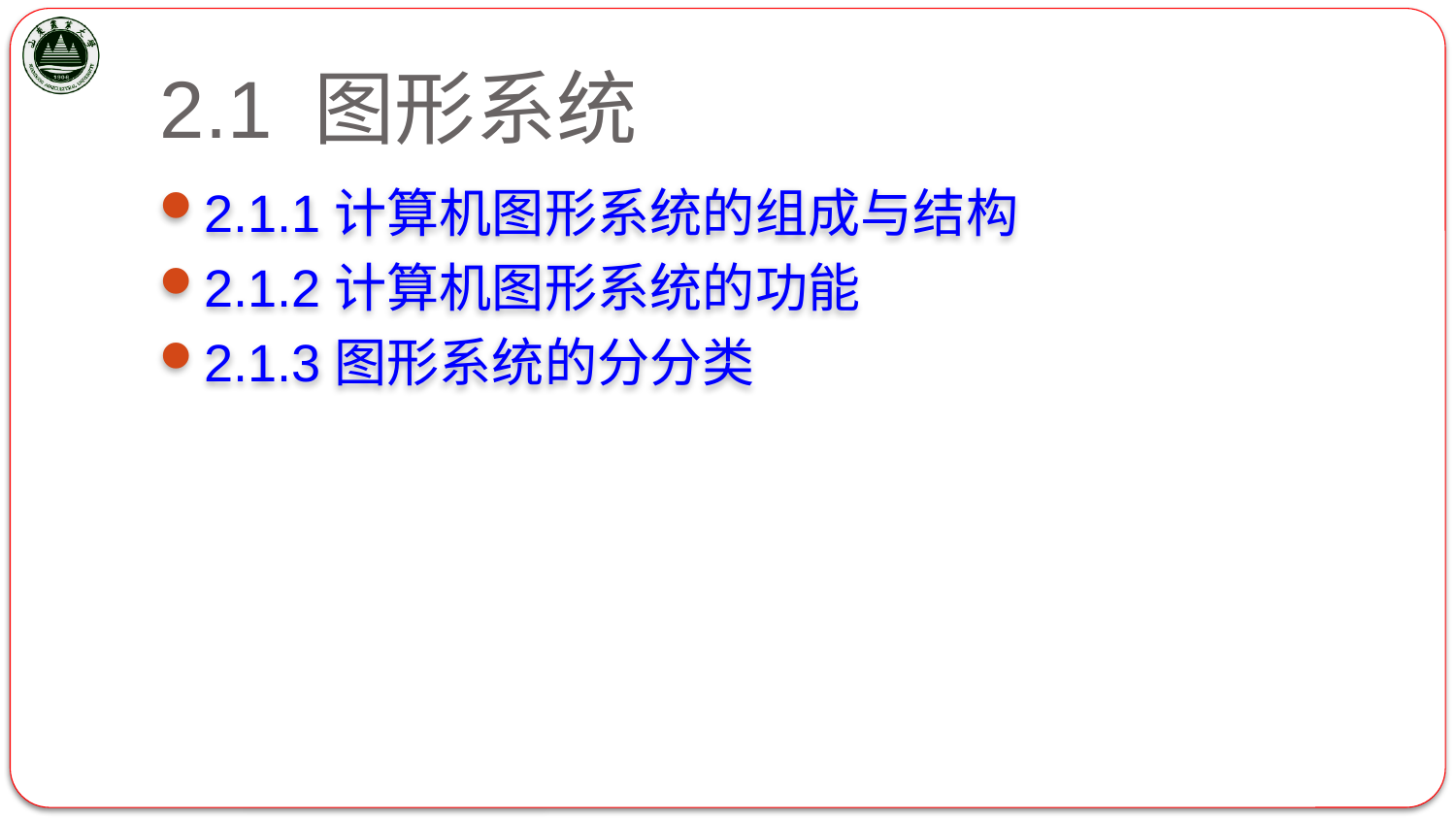

# 2.1 图形系统
2.1.1计算机图形系统的组成与结构
2.1.2计算机图形系统的功能
2.1.3图形系统的分分类